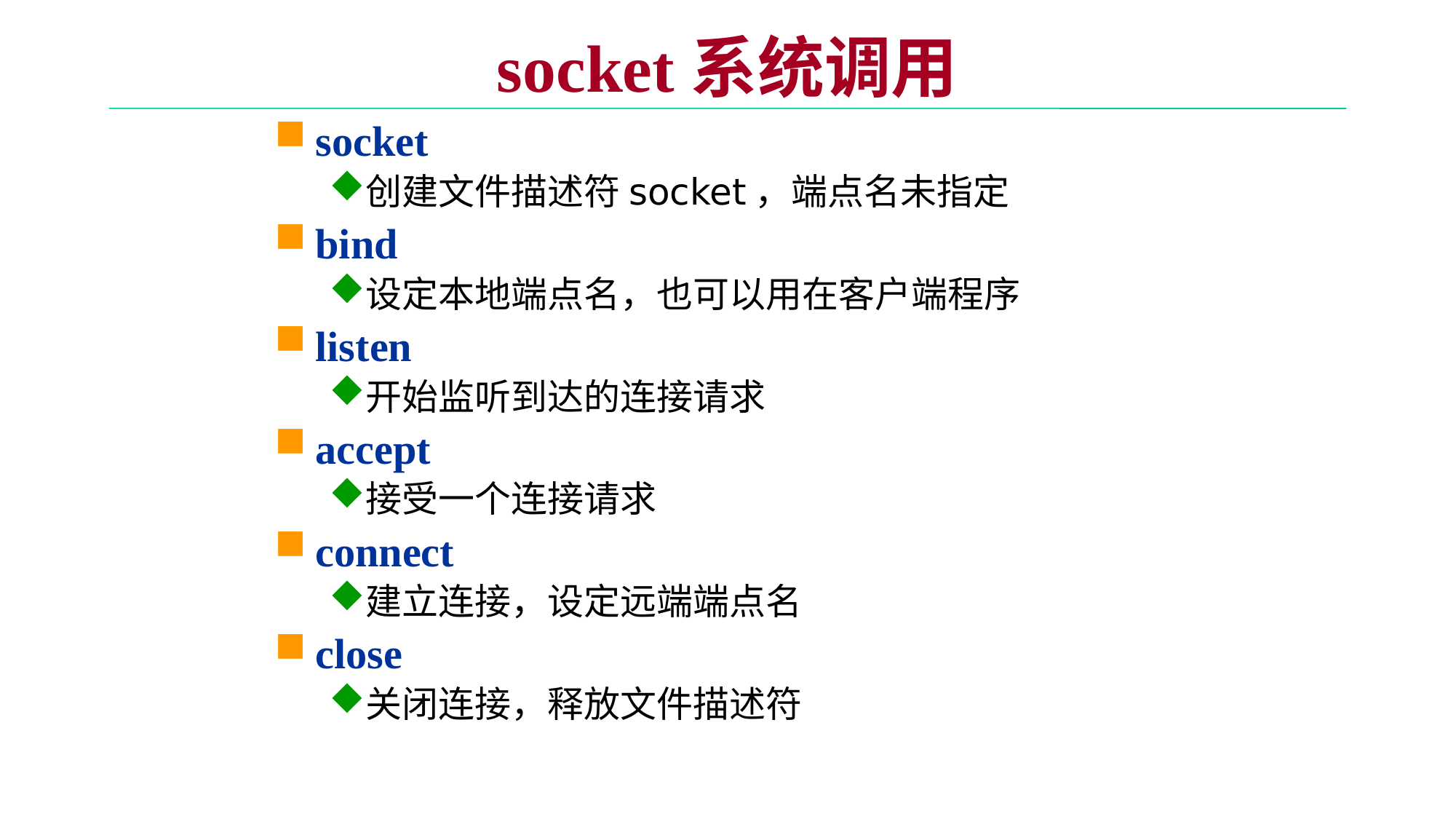

# socket系统调用
socket
创建文件描述符socket，端点名未指定
bind
设定本地端点名，也可以用在客户端程序
listen
开始监听到达的连接请求
accept
接受一个连接请求
connect
建立连接，设定远端端点名
close
关闭连接，释放文件描述符